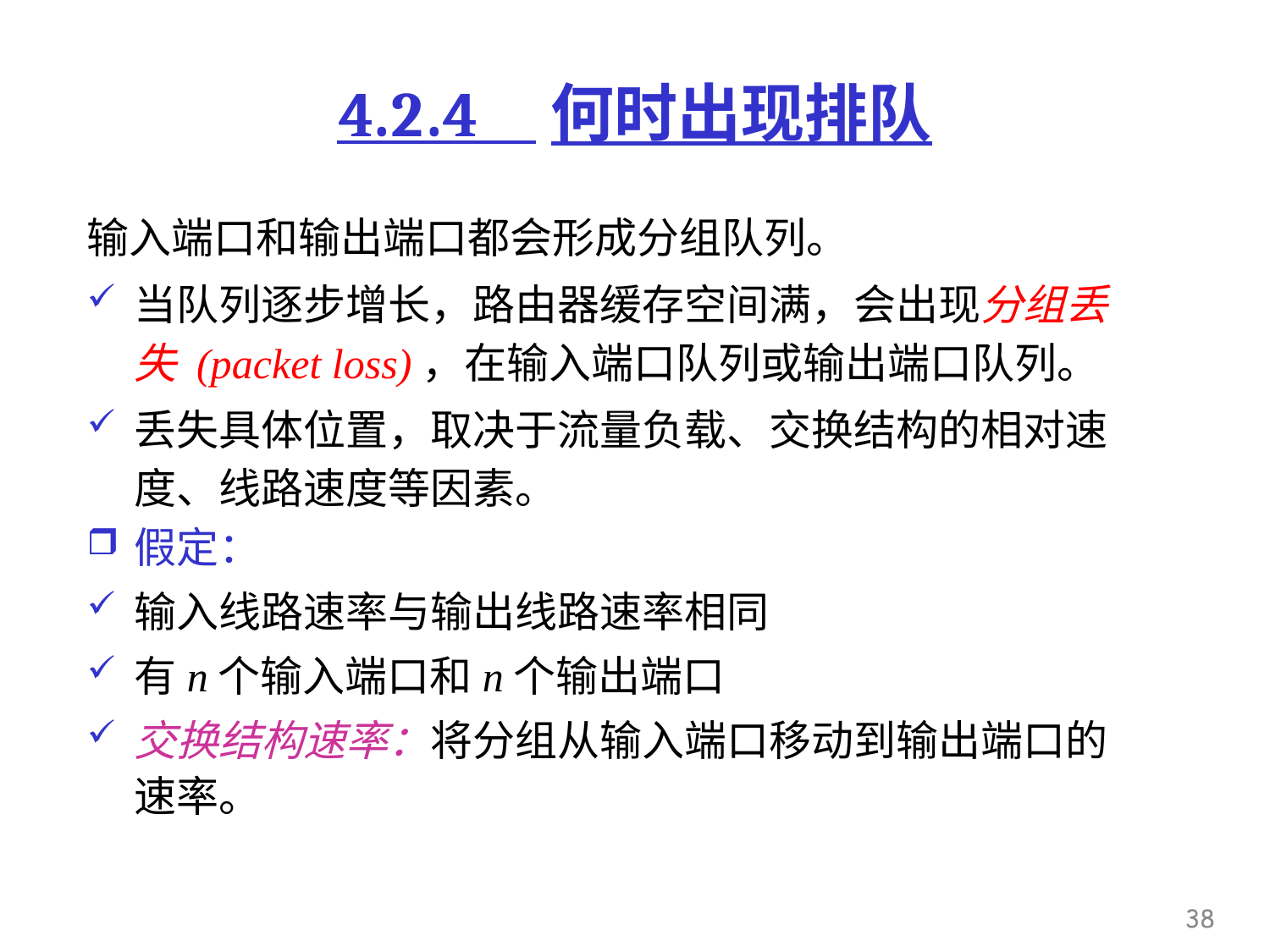

# 4.2.4    何时出现排队
输入端口和输出端口都会形成分组队列。
当队列逐步增长，路由器缓存空间满，会出现分组丢失 (packet loss)，在输入端口队列或输出端口队列。
丢失具体位置，取决于流量负载、交换结构的相对速度、线路速度等因素。
假定：
输入线路速率与输出线路速率相同
有n个输入端口和n个输出端口
交换结构速率：将分组从输入端口移动到输出端口的速率。
38